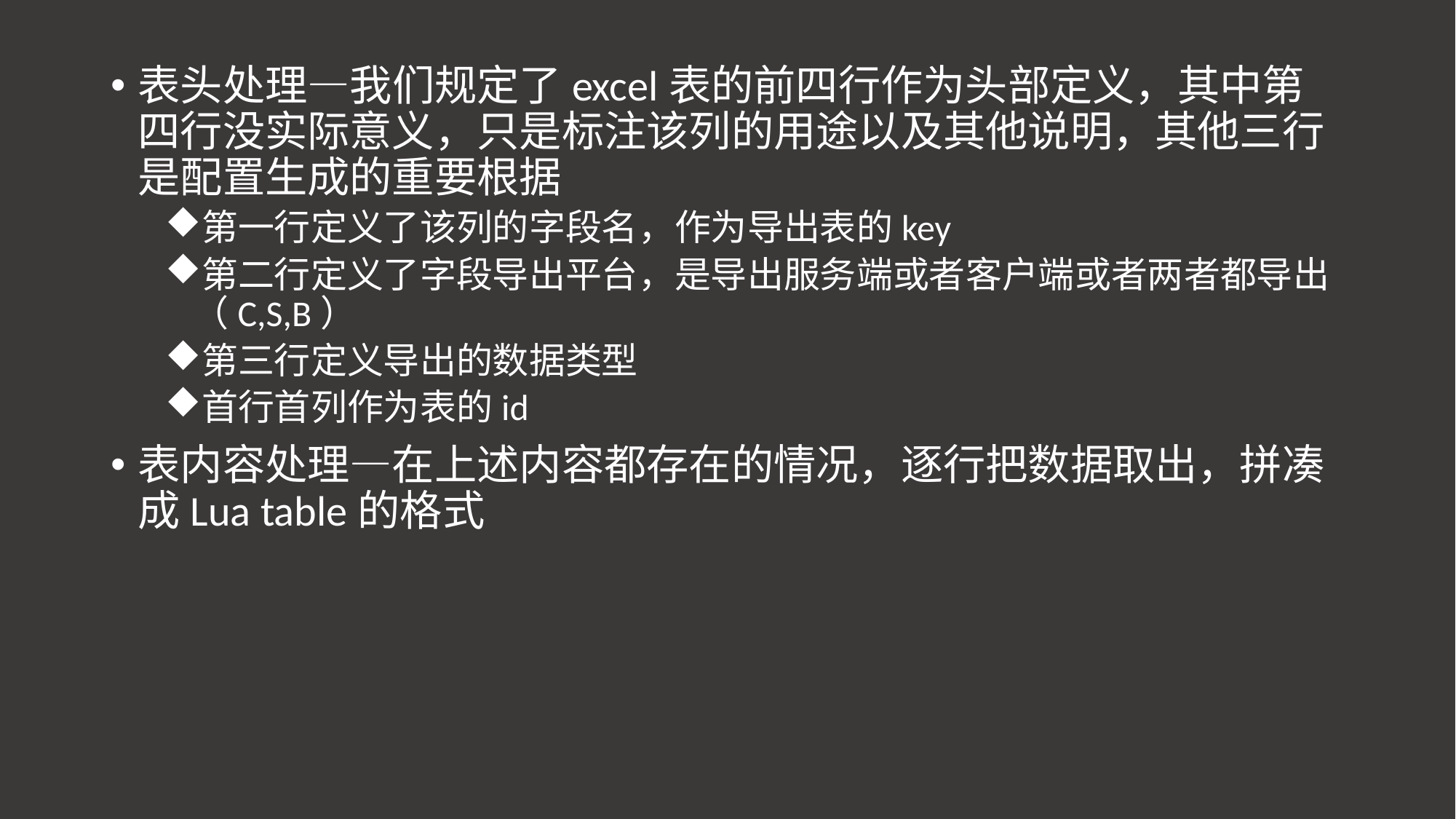

表头处理—我们规定了excel表的前四行作为头部定义，其中第四行没实际意义，只是标注该列的用途以及其他说明，其他三行是配置生成的重要根据
第一行定义了该列的字段名，作为导出表的key
第二行定义了字段导出平台，是导出服务端或者客户端或者两者都导出（C,S,B）
第三行定义导出的数据类型
首行首列作为表的id
表内容处理—在上述内容都存在的情况，逐行把数据取出，拼凑成Lua table的格式